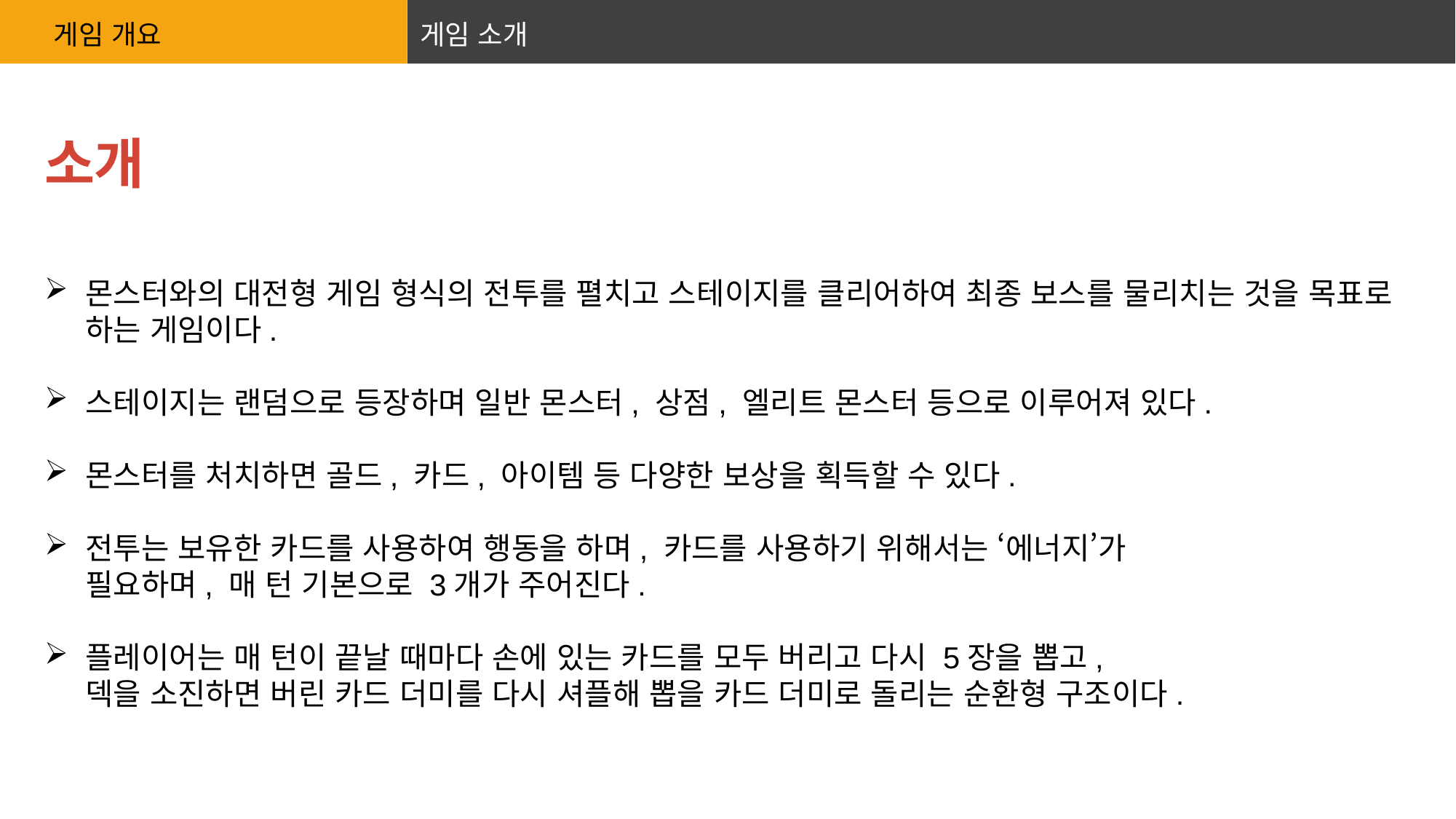

게임 개요
게임 소개
소개
몬스터와의 대전형 게임 형식의 전투를 펼치고 스테이지를 클리어하여 최종 보스를 물리치는 것을 목표로 하는 게임이다.

스테이지는 랜덤으로 등장하며 일반 몬스터, 상점, 엘리트 몬스터 등으로 이루어져 있다.

몬스터를 처치하면 골드, 카드, 아이템 등 다양한 보상을 획득할 수 있다.

전투는 보유한 카드를 사용하여 행동을 하며, 카드를 사용하기 위해서는 ‘에너지’가
필요하며, 매 턴 기본으로 3개가 주어진다.

플레이어는 매 턴이 끝날 때마다 손에 있는 카드를 모두 버리고 다시 5장을 뽑고,
덱을 소진하면 버린 카드 더미를 다시 셔플해 뽑을 카드 더미로 돌리는 순환형 구조이다.